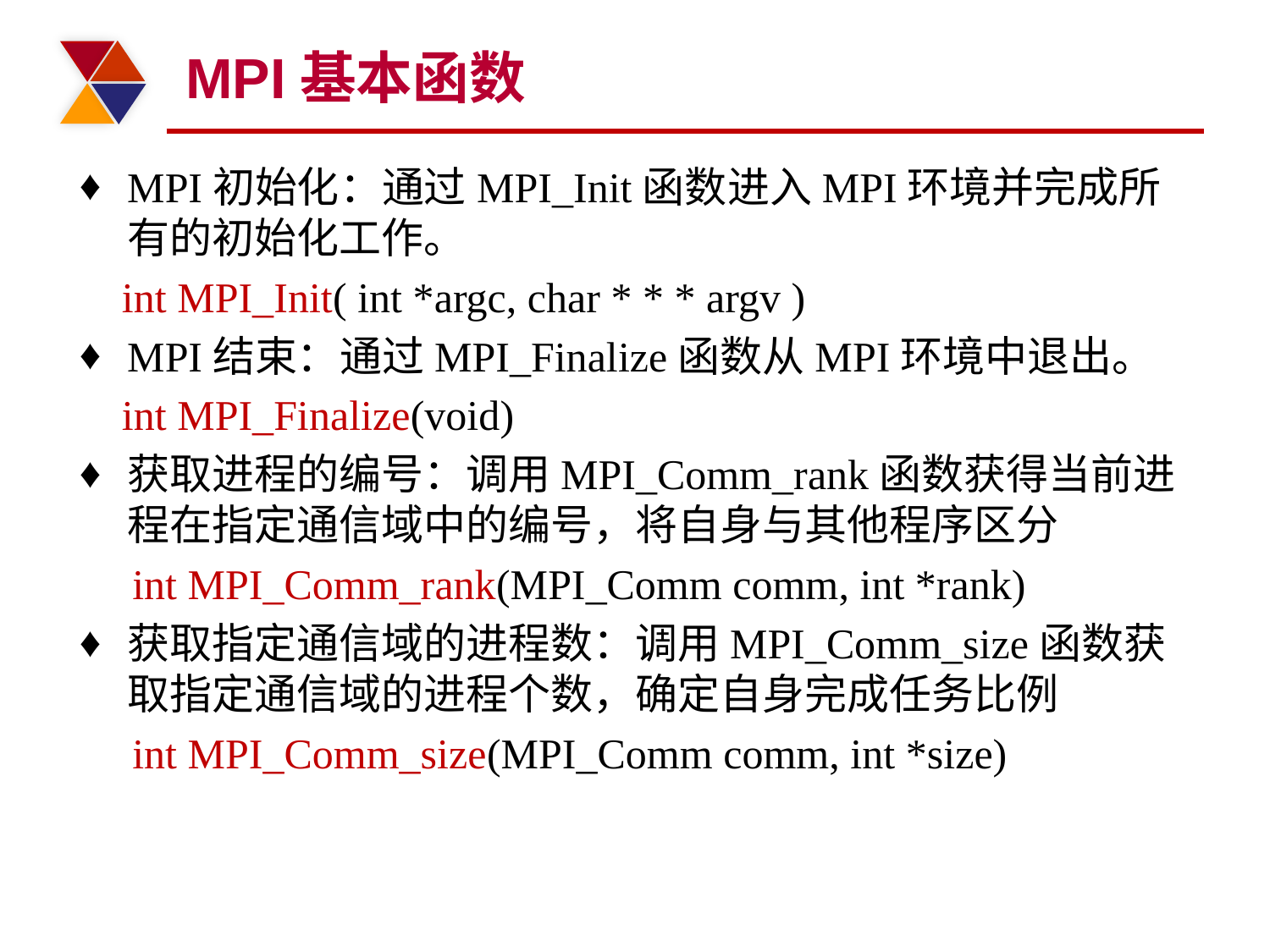

# MPI基本函数
MPI初始化：通过MPI_Init函数进入MPI环境并完成所有的初始化工作。
    int MPI_Init( int *argc, char * * * argv )
MPI结束：通过MPI_Finalize函数从MPI环境中退出。
    int MPI_Finalize(void)
获取进程的编号：调用MPI_Comm_rank函数获得当前进程在指定通信域中的编号，将自身与其他程序区分
     int MPI_Comm_rank(MPI_Comm comm, int *rank)
获取指定通信域的进程数：调用MPI_Comm_size函数获取指定通信域的进程个数，确定自身完成任务比例
     int MPI_Comm_size(MPI_Comm comm, int *size)